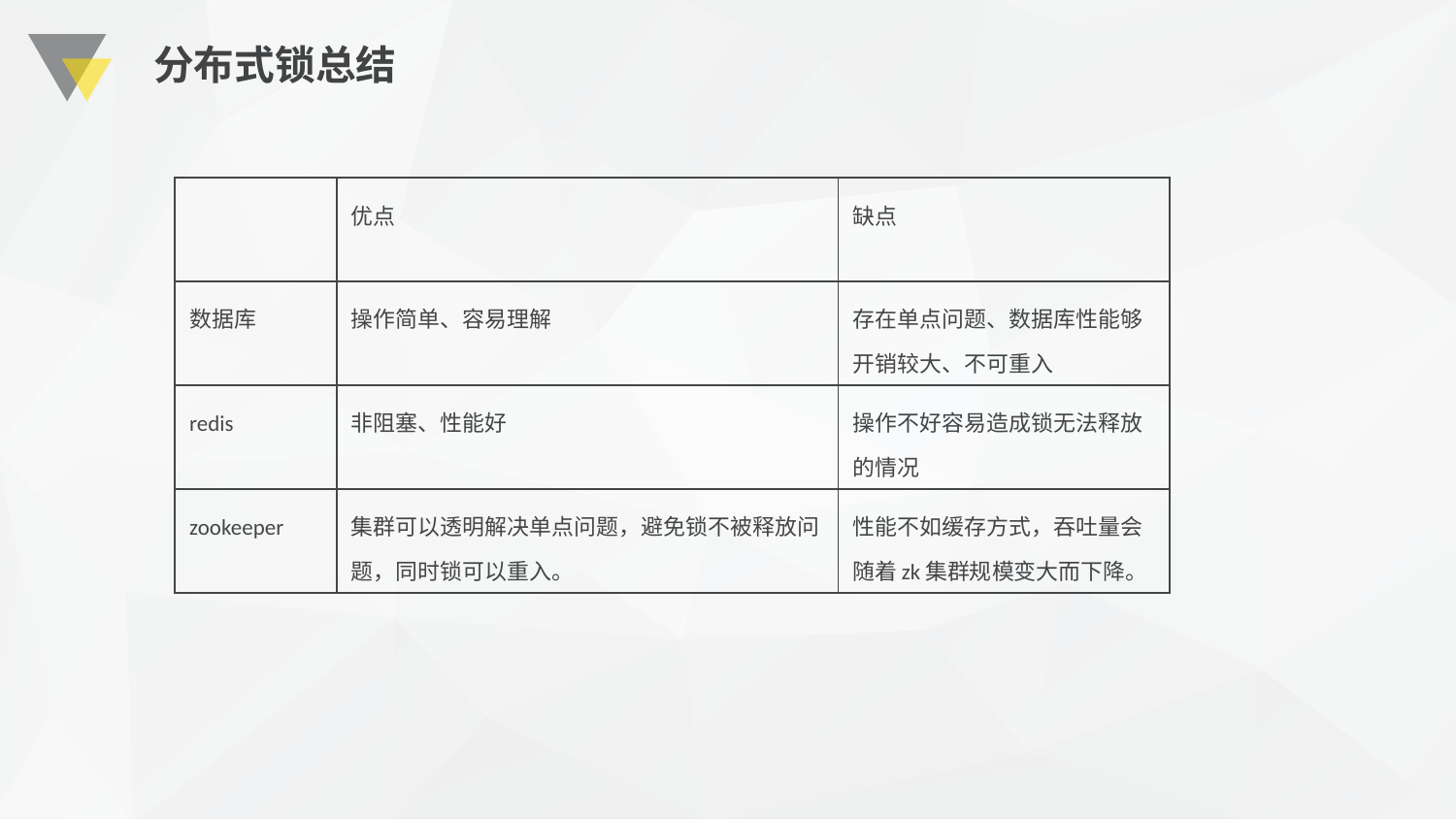

# 分布式锁总结
|  | 优点 | 缺点 |
| --- | --- | --- |
| 数据库 | 操作简单、容易理解 | 存在单点问题、数据库性能够开销较大、不可重入 |
| redis | 非阻塞、性能好 | 操作不好容易造成锁无法释放的情况 |
| zookeeper | 集群可以透明解决单点问题，避免锁不被释放问题，同时锁可以重入。 | 性能不如缓存方式，吞吐量会随着zk集群规模变大而下降。 |